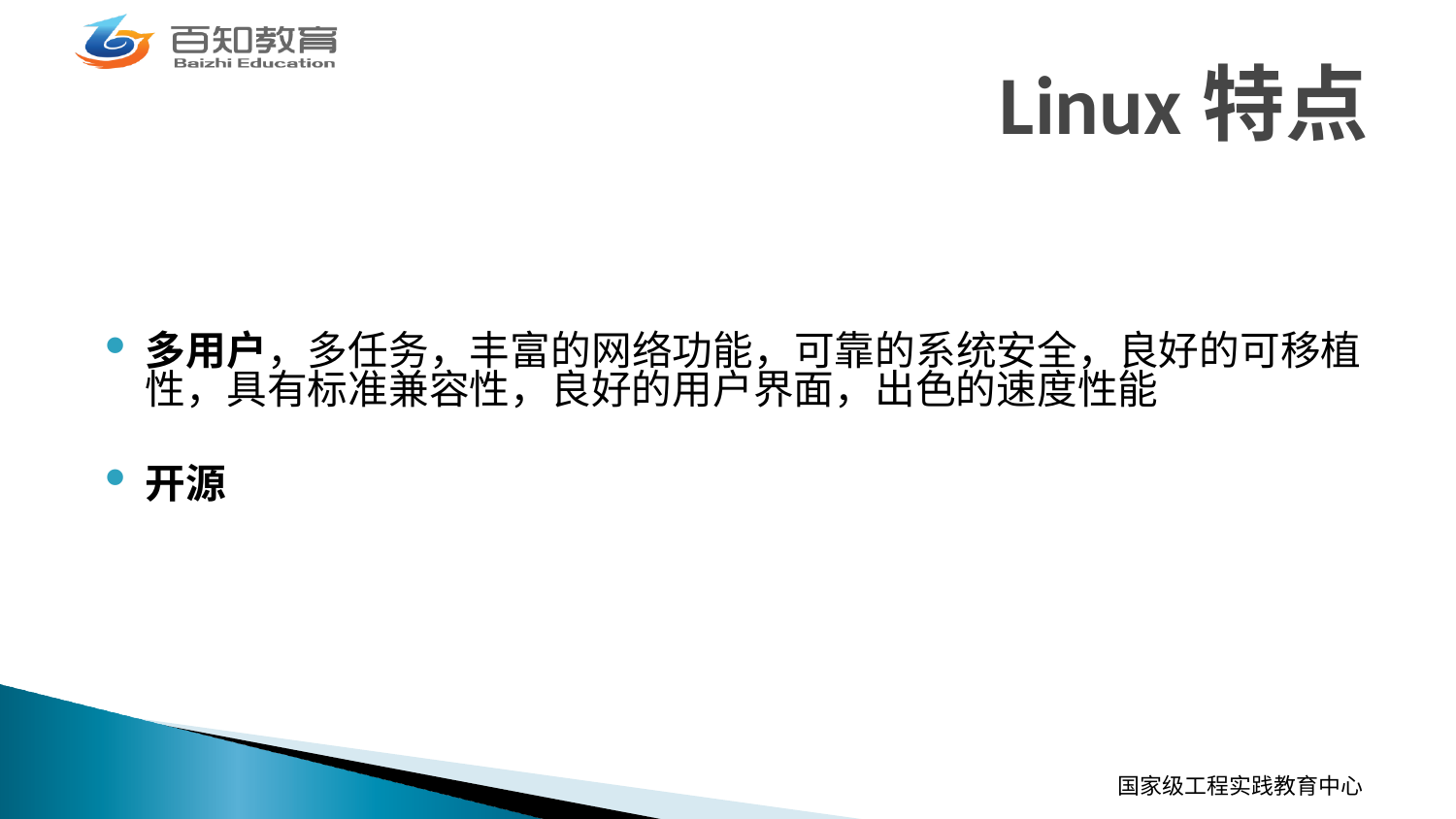

# Linux特点

多用户，多任务，丰富的网络功能，可靠的系统安全，良好的可移植性，具有标准兼容性，良好的用户界面，出色的速度性能

开源

国家级工程实践教育中心